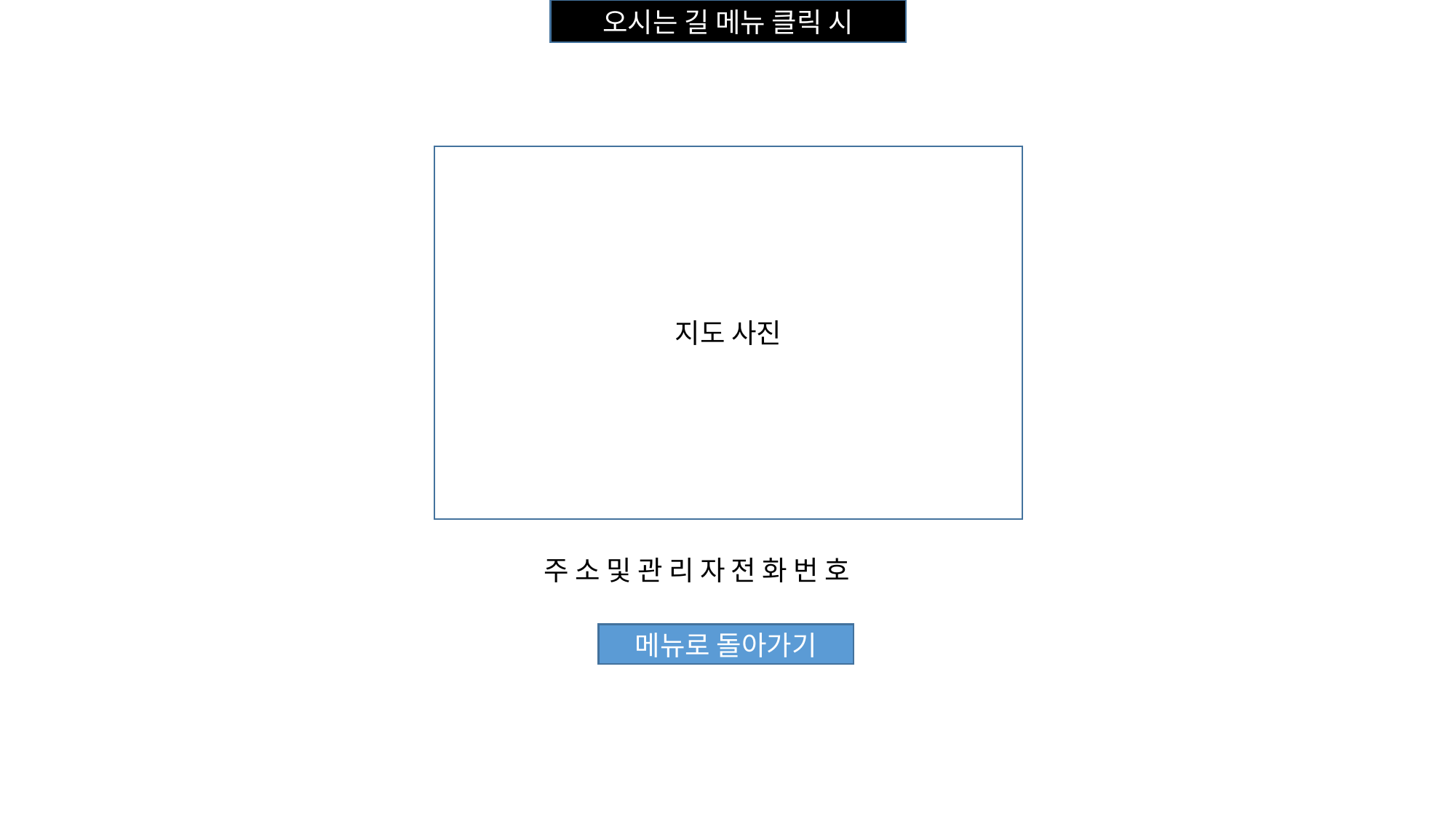

오시는 길 메뉴 클릭 시
지도 사진
주 소 및 관 리 자 전 화 번 호
메뉴로 돌아가기